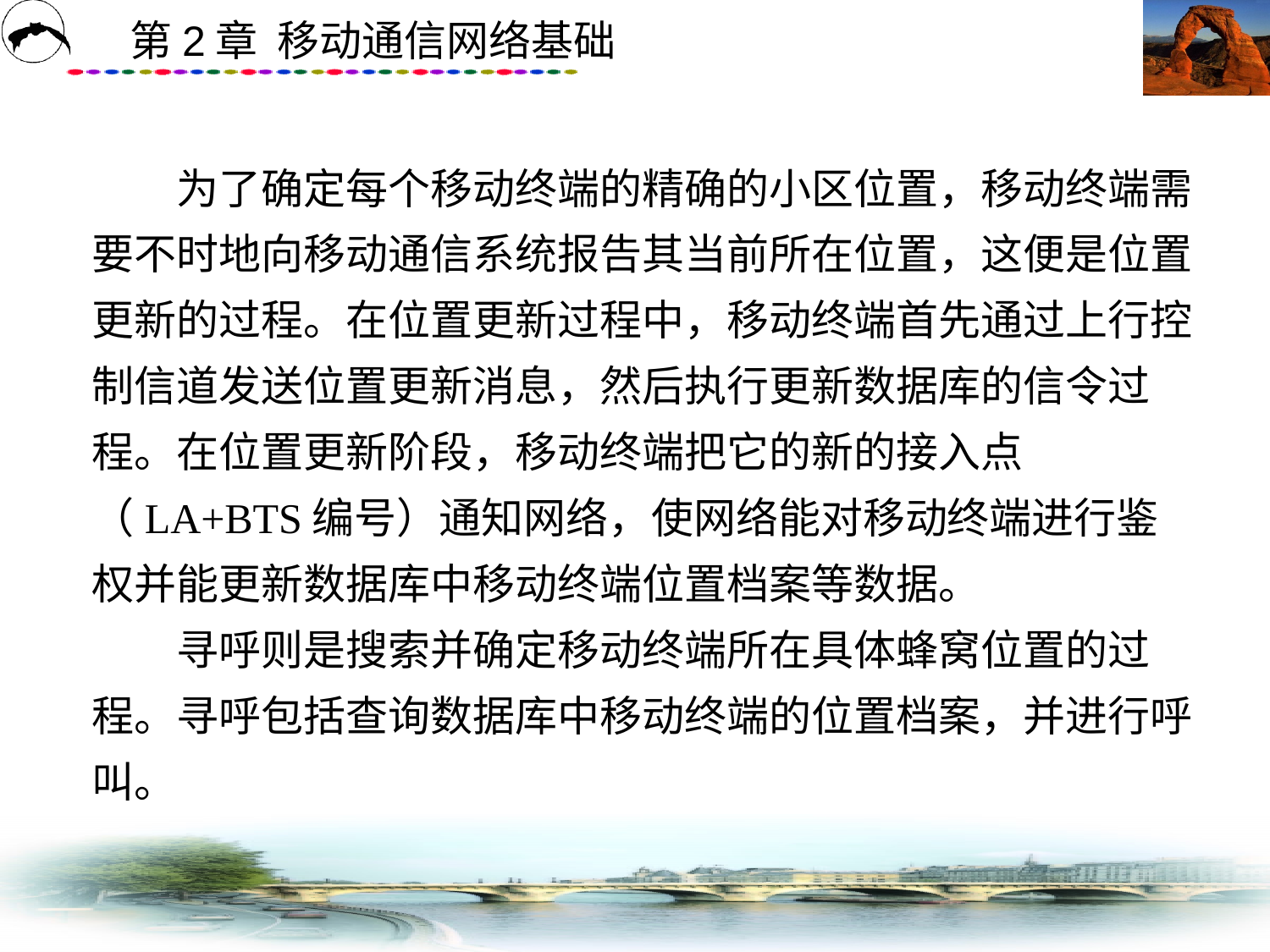

# 为了确定每个移动终端的精确的小区位置，移动终端需要不时地向移动通信系统报告其当前所在位置，这便是位置更新的过程。在位置更新过程中，移动终端首先通过上行控制信道发送位置更新消息，然后执行更新数据库的信令过程。在位置更新阶段，移动终端把它的新的接入点（LA+BTS编号）通知网络，使网络能对移动终端进行鉴权并能更新数据库中移动终端位置档案等数据。 　　寻呼则是搜索并确定移动终端所在具体蜂窝位置的过程。寻呼包括查询数据库中移动终端的位置档案，并进行呼叫。